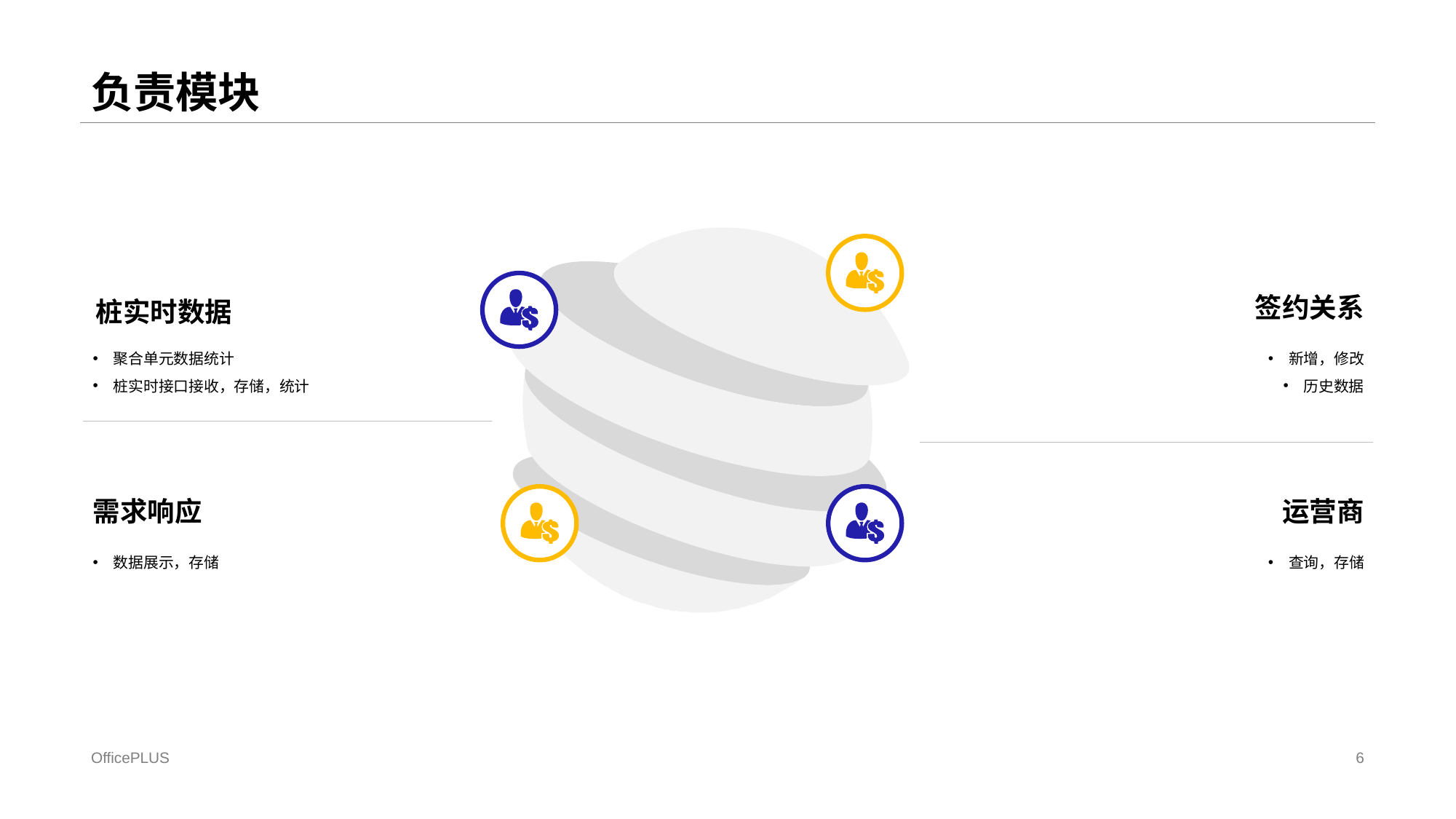

# 负责模块

签约关系

桩实时数据

聚合单元数据统计
桩实时接口接收，存储，统计
新增，修改
历史数据

需求响应
运营商

数据展示，存储
查询，存储
OfficePLUS
6